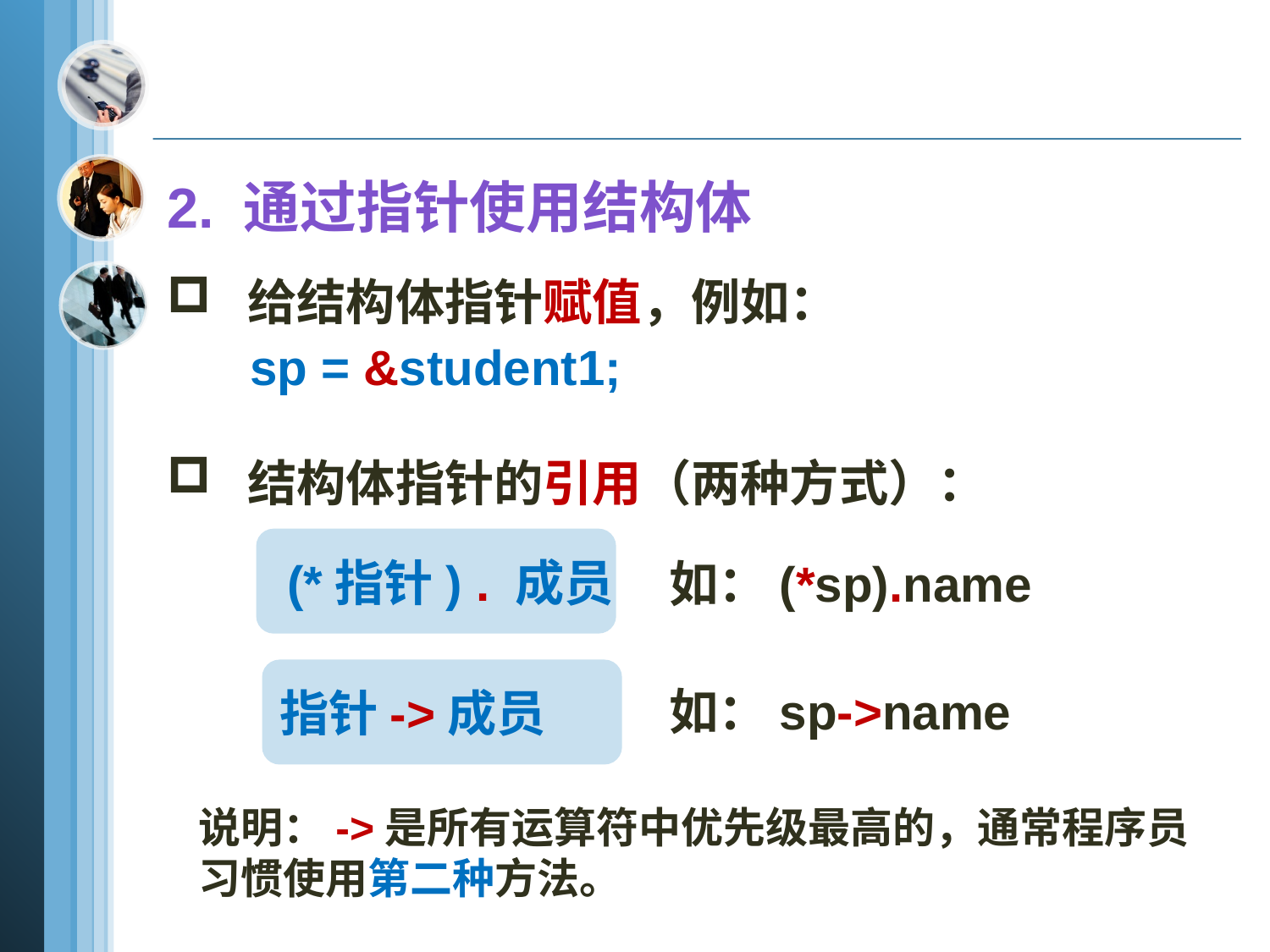

2. 通过指针使用结构体

  给结构体指针赋值，例如：
      sp = &student1;
  结构体指针的引用（两种方式）：
 (*指针) . 成员
如：(*sp).name
指针->成员

如：sp->name
说明：->是所有运算符中优先级最高的，通常程序员习惯使用第二种方法。